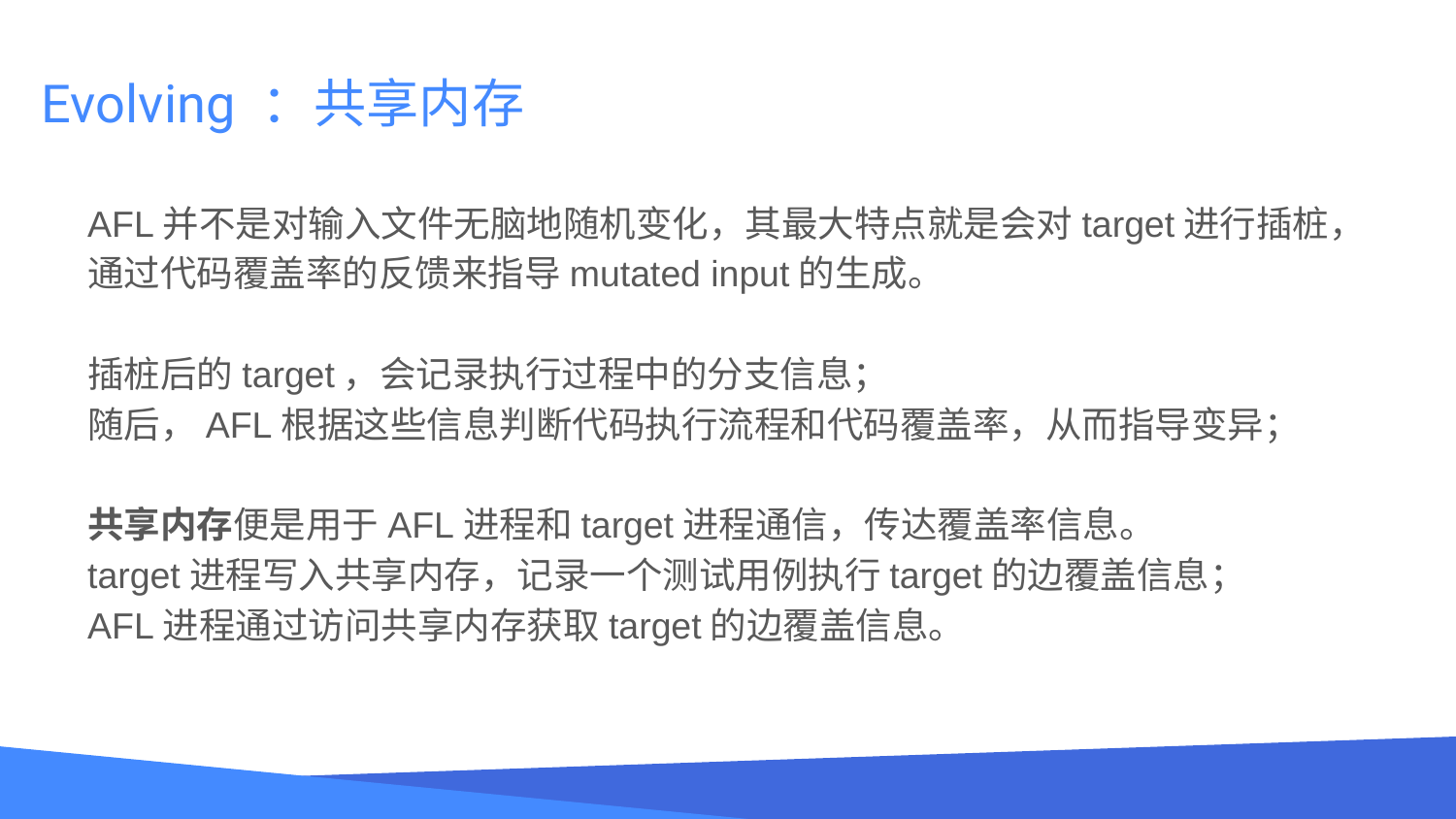

# Evolving ：共享内存

AFL并不是对输入文件无脑地随机变化，其最大特点就是会对target进行插桩，通过代码覆盖率的反馈来指导mutated input的生成。

插桩后的target，会记录执行过程中的分支信息；
随后，AFL根据这些信息判断代码执行流程和代码覆盖率，从而指导变异；

共享内存便是用于AFL进程和target进程通信，传达覆盖率信息。
target进程写入共享内存，记录一个测试用例执行target的边覆盖信息；
AFL进程通过访问共享内存获取target的边覆盖信息。